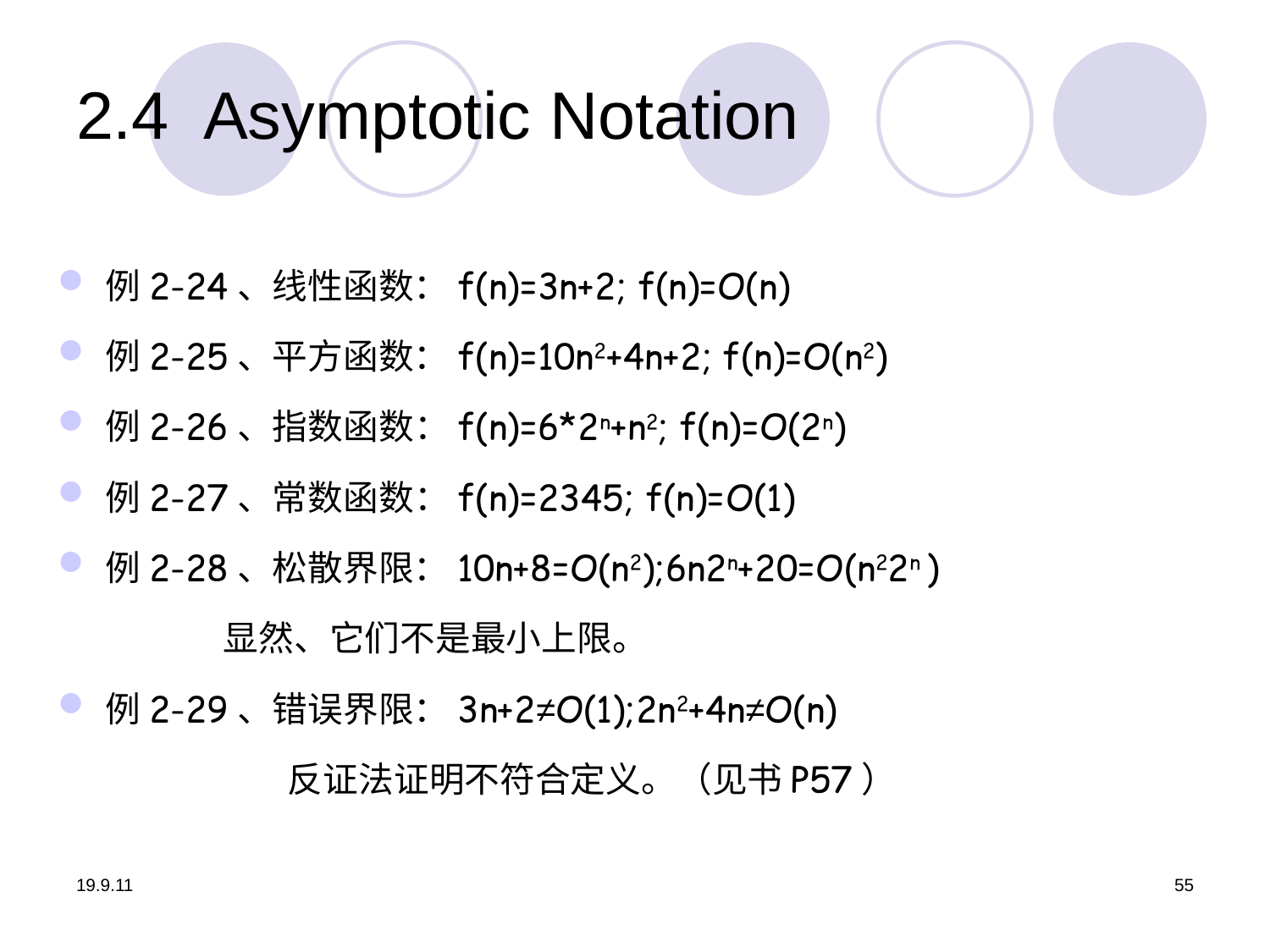

# 2.4	Asymptotic Notation
例2-24、线性函数：f(n)=3n+2; f(n)=O(n)
例2-25、平方函数：f(n)=10n2+4n+2; f(n)=O(n2)
例2-26、指数函数：f(n)=6*2n+n2; f(n)=O(2n)
例2-27、常数函数：f(n)=2345; f(n)=O(1)
例2-28、松散界限：10n+8=O(n2);6n2n+20=O(n22n )
	              显然、它们不是最小上限。
例2-29、错误界限：3n+2≠O(1);2n2+4n≠O(n)
		      反证法证明不符合定义。（见书P57）
19.9.11
55